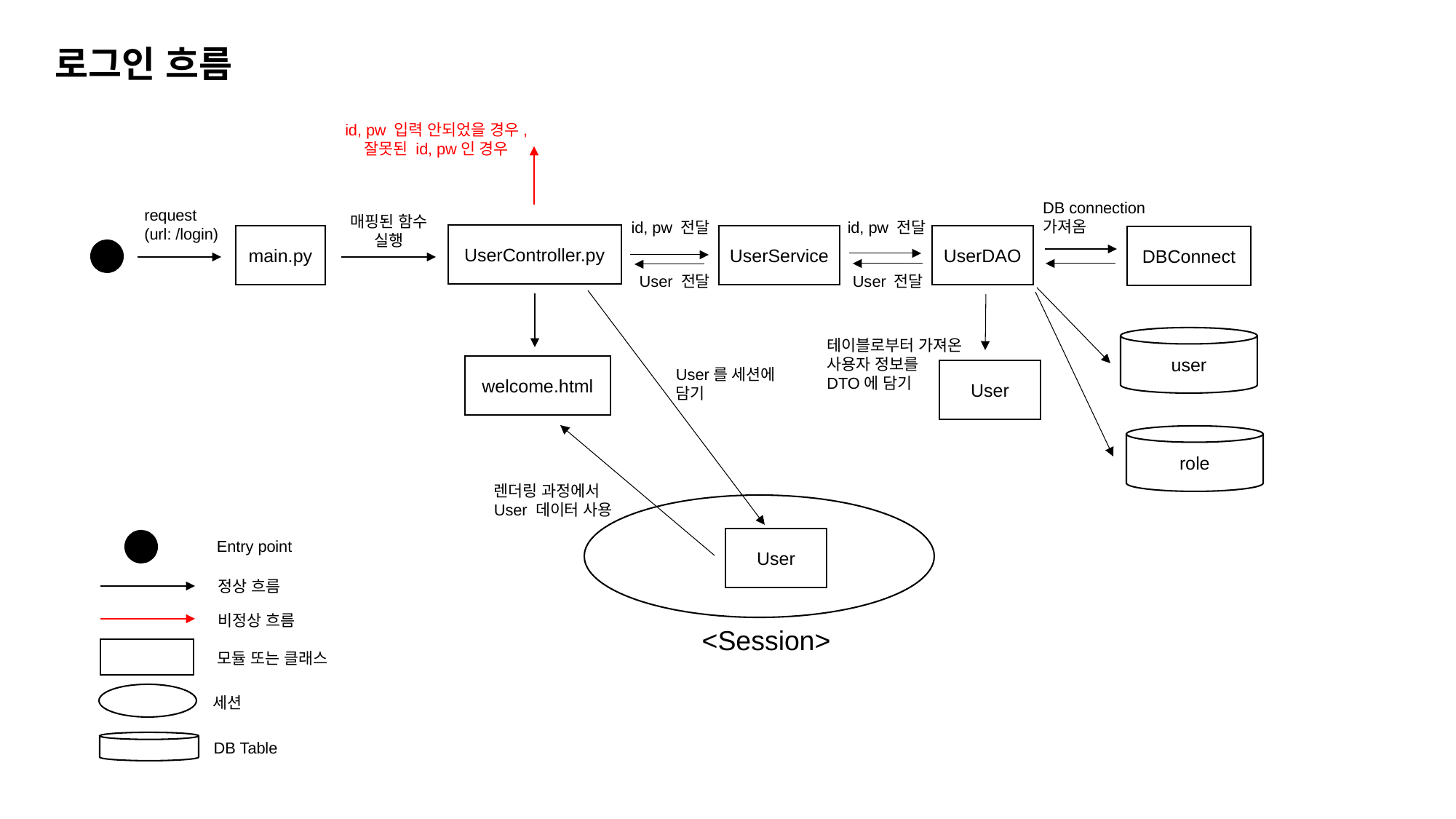

로그인 흐름
id, pw 입력 안되었을 경우,
잘못된 id, pw인 경우
DB connection
가져옴
request
(url: /login)
매핑된 함수
실행
id, pw 전달
id, pw 전달
UserController.py
main.py
UserService
UserDAO
DBConnect

User 전달
User 전달
user
테이블로부터 가져온
사용자 정보를
DTO에 담기
welcome.html
User를 세션에
담기
User
role
렌더링 과정에서
User 데이터 사용

User

Entry point
정상 흐름
비정상 흐름
<Session>

모듈 또는 클래스

세션

DB Table